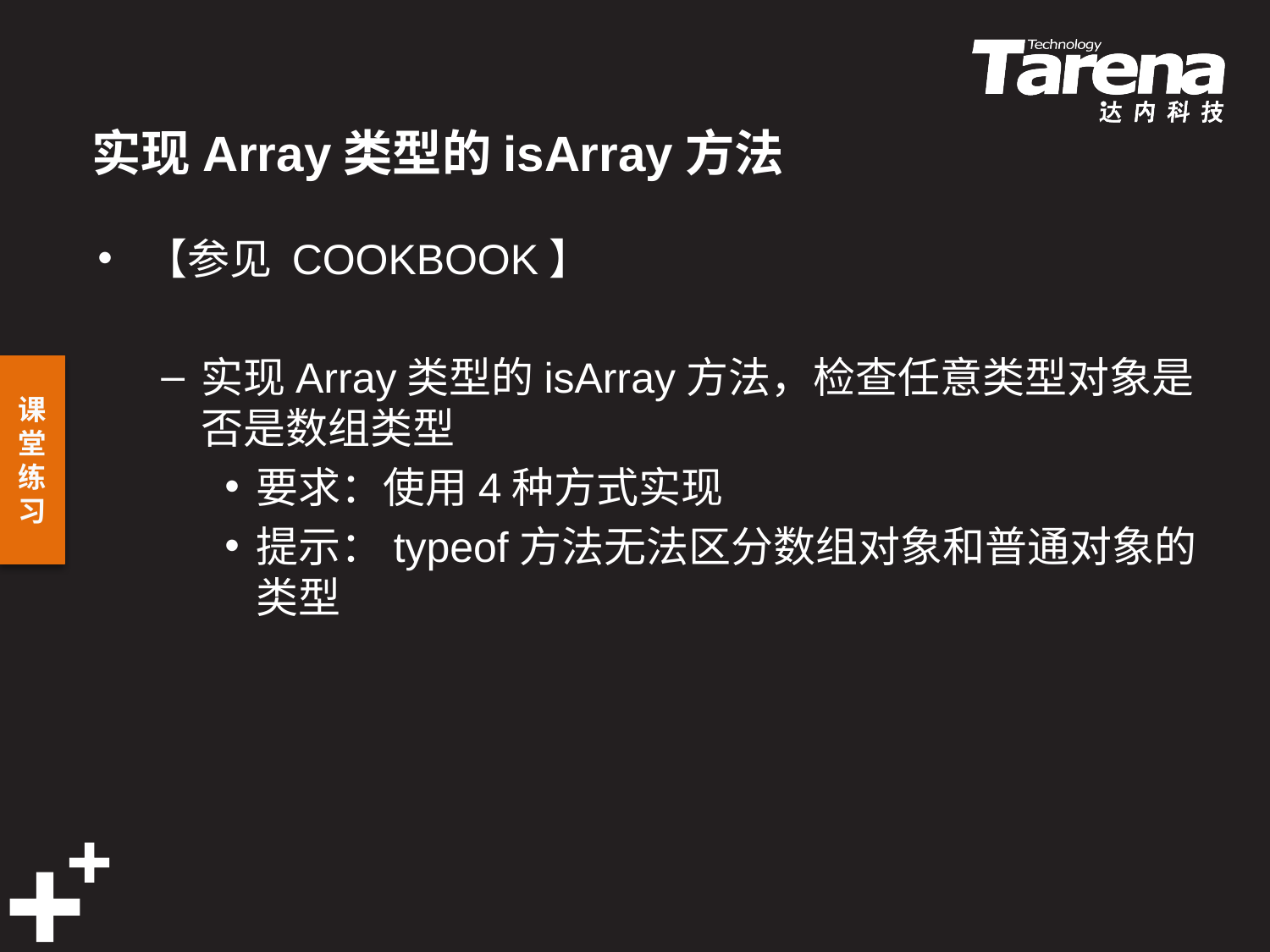

# 实现Array类型的isArray方法
【参见 COOKBOOK】

实现Array类型的isArray方法，检查任意类型对象是否是数组类型
要求：使用4种方式实现
提示：typeof方法无法区分数组对象和普通对象的类型